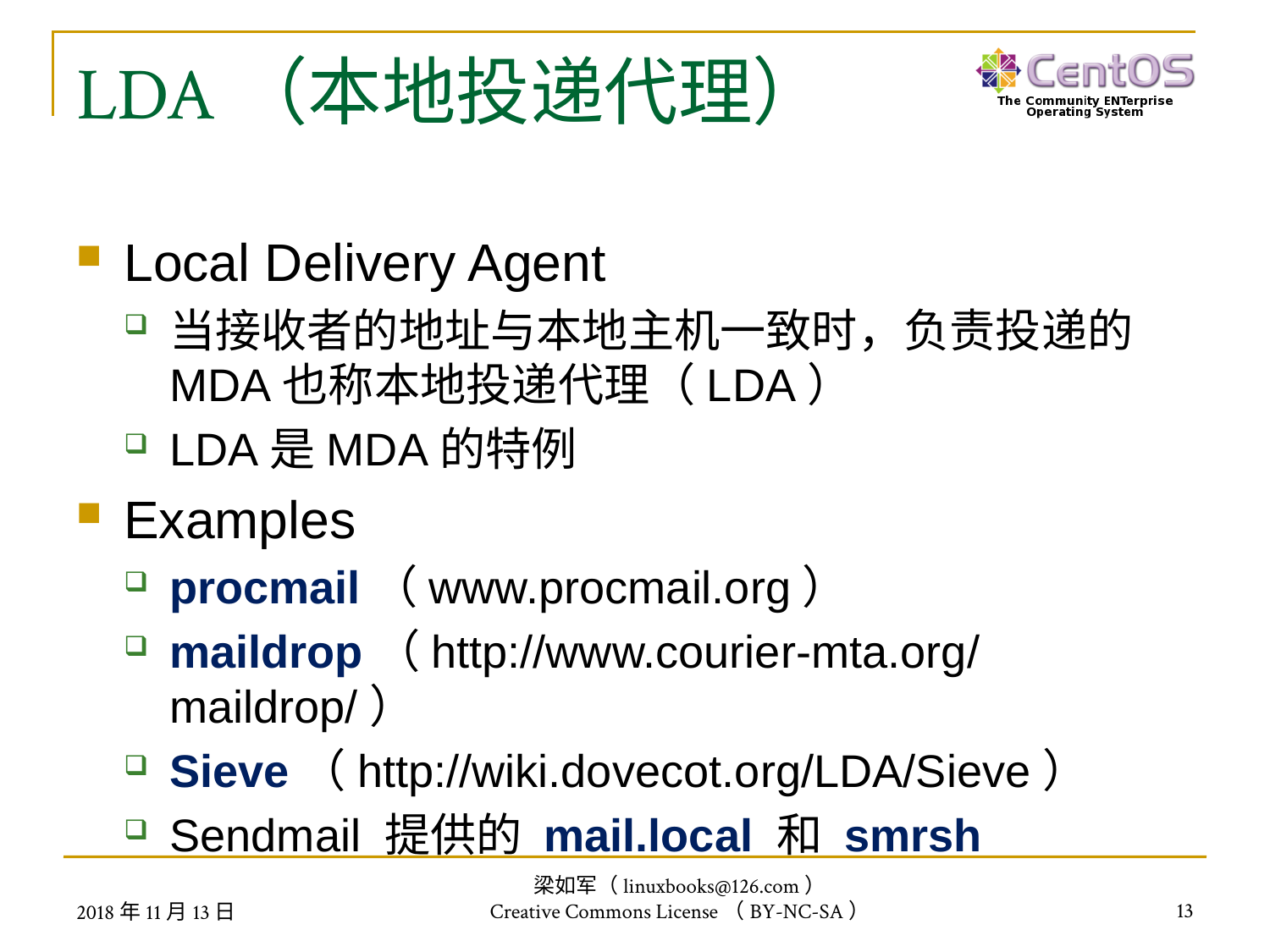

# LDA（本地投递代理）
Local Delivery Agent
当接收者的地址与本地主机一致时，负责投递的MDA也称本地投递代理（LDA）
LDA是MDA的特例
Examples
procmail（www.procmail.org）
maildrop（http://www.courier-mta.org/maildrop/）
Sieve（http://wiki.dovecot.org/LDA/Sieve）
Sendmail 提供的 mail.local 和 smrsh

梁如军（linuxbooks@126.com）
Creative Commons License（BY-NC-SA）
2018年11月13日
13